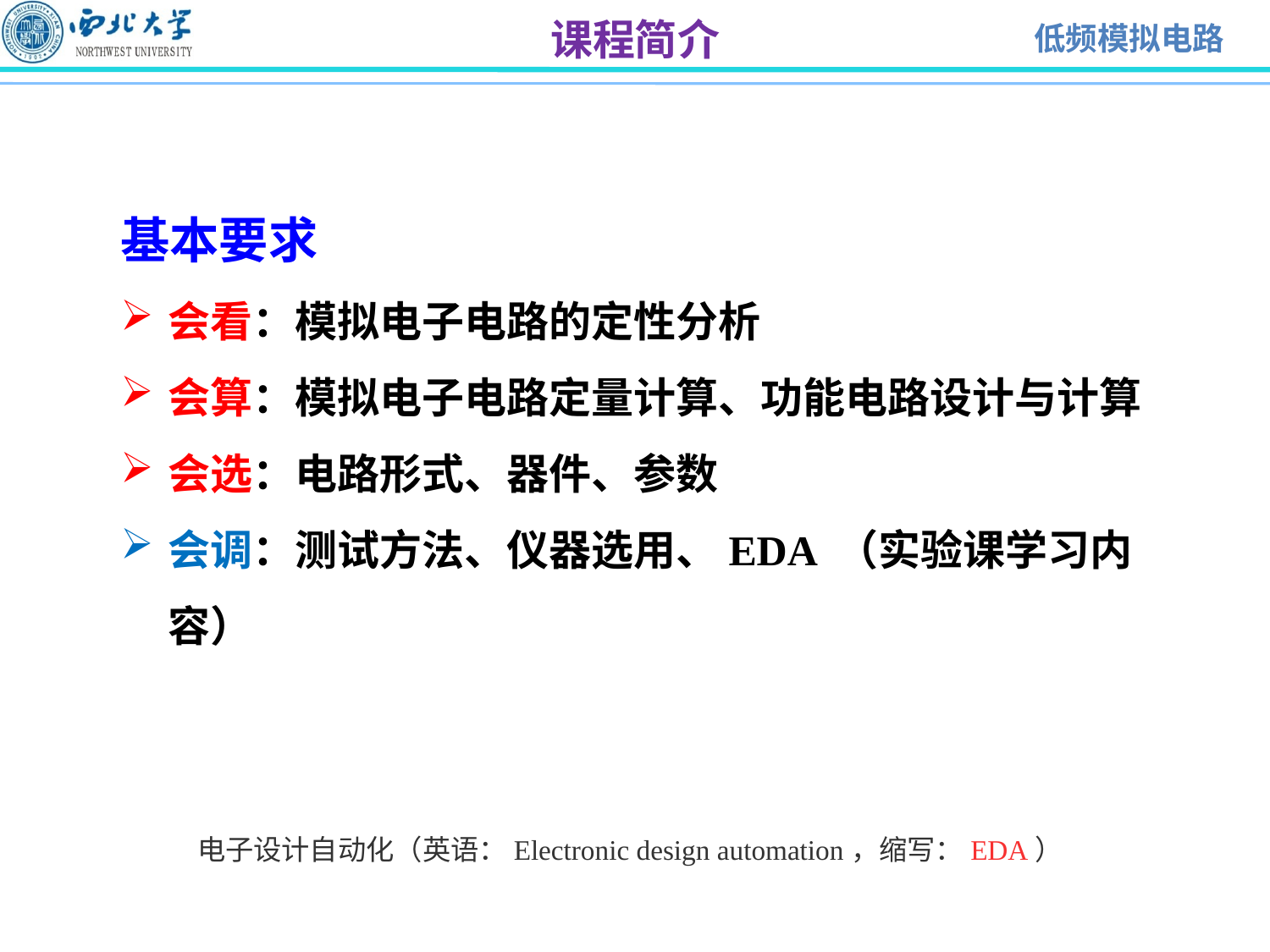

课程简介
基本要求
会看：模拟电子电路的定性分析
会算：模拟电子电路定量计算、功能电路设计与计算
会选：电路形式、器件、参数
会调：测试方法、仪器选用、EDA （实验课学习内容）
电子设计自动化（英语：Electronic design automation，缩写：EDA）